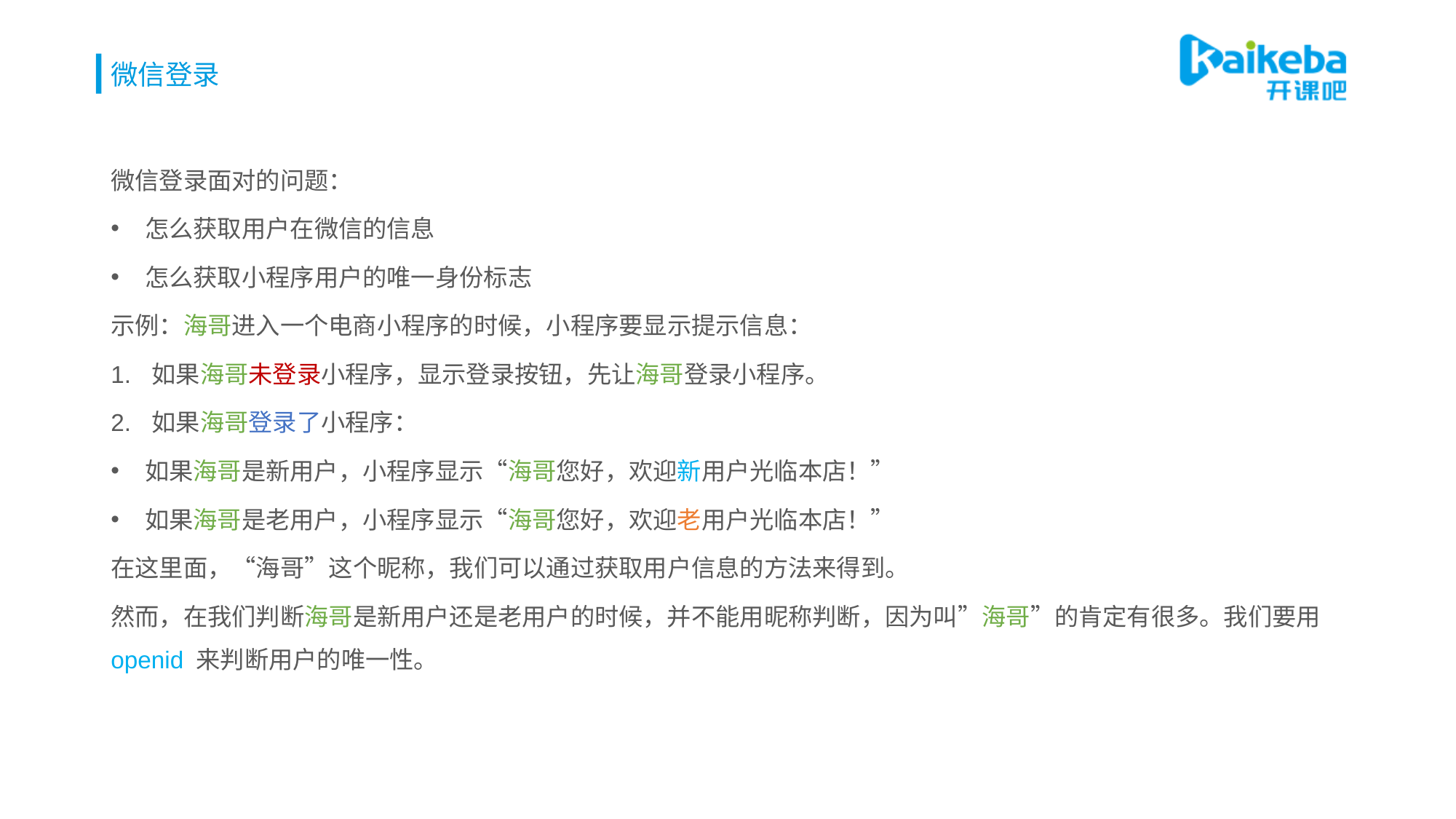

# 微信登录
微信登录面对的问题：
怎么获取用户在微信的信息
怎么获取小程序用户的唯一身份标志
示例：海哥进入一个电商小程序的时候，小程序要显示提示信息：
如果海哥未登录小程序，显示登录按钮，先让海哥登录小程序。
如果海哥登录了小程序：
如果海哥是新用户，小程序显示“海哥您好，欢迎新用户光临本店！”
如果海哥是老用户，小程序显示“海哥您好，欢迎老用户光临本店！”
在这里面，“海哥”这个昵称，我们可以通过获取用户信息的方法来得到。
然而，在我们判断海哥是新用户还是老用户的时候，并不能用昵称判断，因为叫”海哥”的肯定有很多。我们要用openid 来判断用户的唯一性。